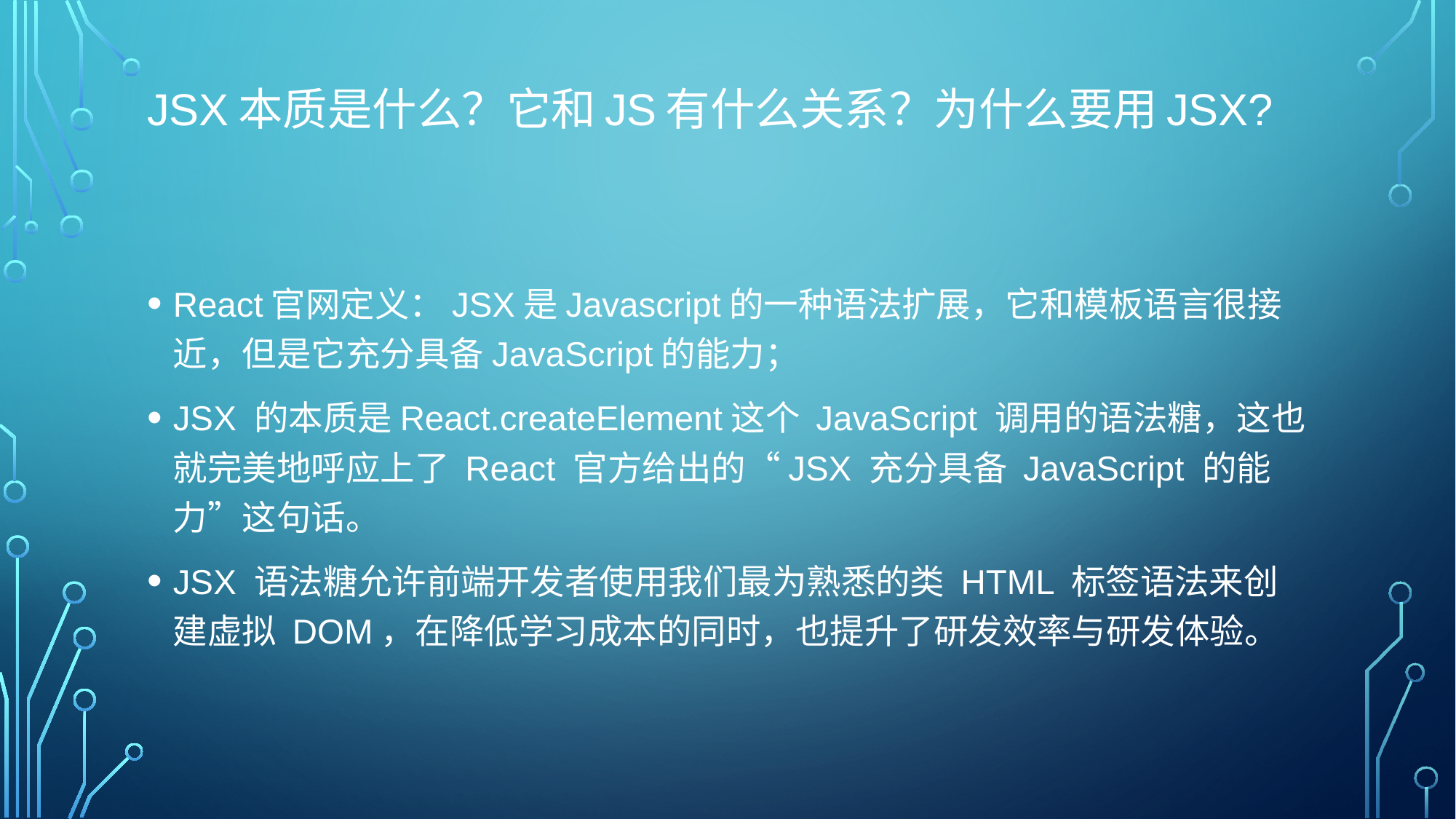

# JSX本质是什么？它和js有什么关系？为什么要用jsx?
React官网定义：JSX是Javascript的一种语法扩展，它和模板语言很接近，但是它充分具备JavaScript的能力；
JSX 的本质是React.createElement这个 JavaScript 调用的语法糖，这也就完美地呼应上了 React 官方给出的“JSX 充分具备 JavaScript 的能力”这句话。
JSX 语法糖允许前端开发者使用我们最为熟悉的类 HTML 标签语法来创建虚拟 DOM，在降低学习成本的同时，也提升了研发效率与研发体验。